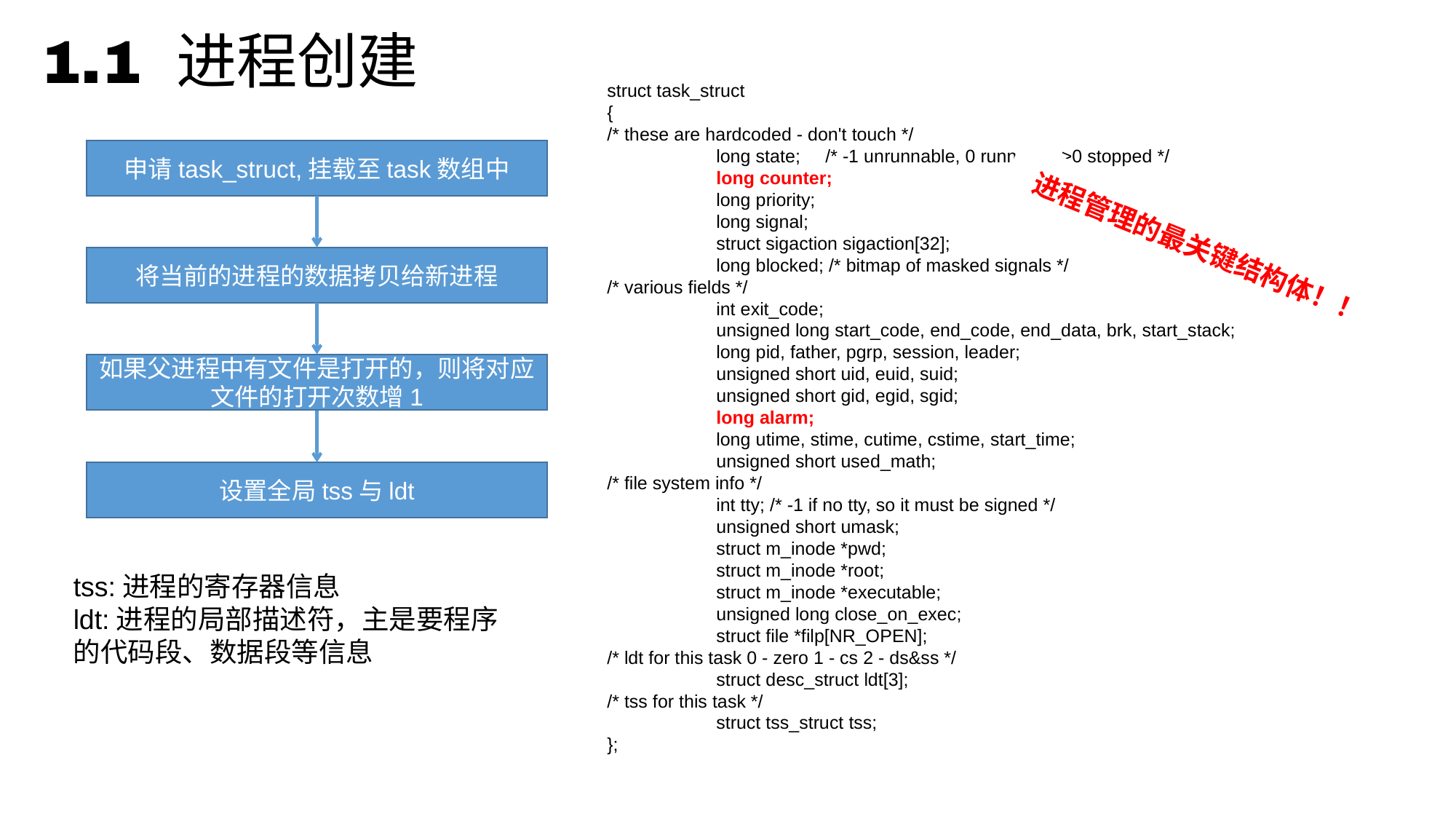

# 1.1 进程创建
struct task_struct
{
/* these are hardcoded - don't touch */
	long state;	/* -1 unrunnable, 0 runnable, >0 stopped */
	long counter;
	long priority;
	long signal;
	struct sigaction sigaction[32];
	long blocked; /* bitmap of masked signals */
/* various fields */
	int exit_code;
	unsigned long start_code, end_code, end_data, brk, start_stack;
	long pid, father, pgrp, session, leader;
	unsigned short uid, euid, suid;
	unsigned short gid, egid, sgid;
	long alarm;
	long utime, stime, cutime, cstime, start_time;
	unsigned short used_math;
/* file system info */
	int tty; /* -1 if no tty, so it must be signed */
	unsigned short umask;
	struct m_inode *pwd;
	struct m_inode *root;
	struct m_inode *executable;
	unsigned long close_on_exec;
	struct file *filp[NR_OPEN];
/* ldt for this task 0 - zero 1 - cs 2 - ds&ss */
	struct desc_struct ldt[3];
/* tss for this task */
	struct tss_struct tss;
};
申请task_struct,挂载至task数组中
进程管理的最关键结构体！！
将当前的进程的数据拷贝给新进程
如果父进程中有文件是打开的，则将对应文件的打开次数增1
设置全局tss与ldt
tss:进程的寄存器信息
ldt:进程的局部描述符，主是要程序的代码段、数据段等信息